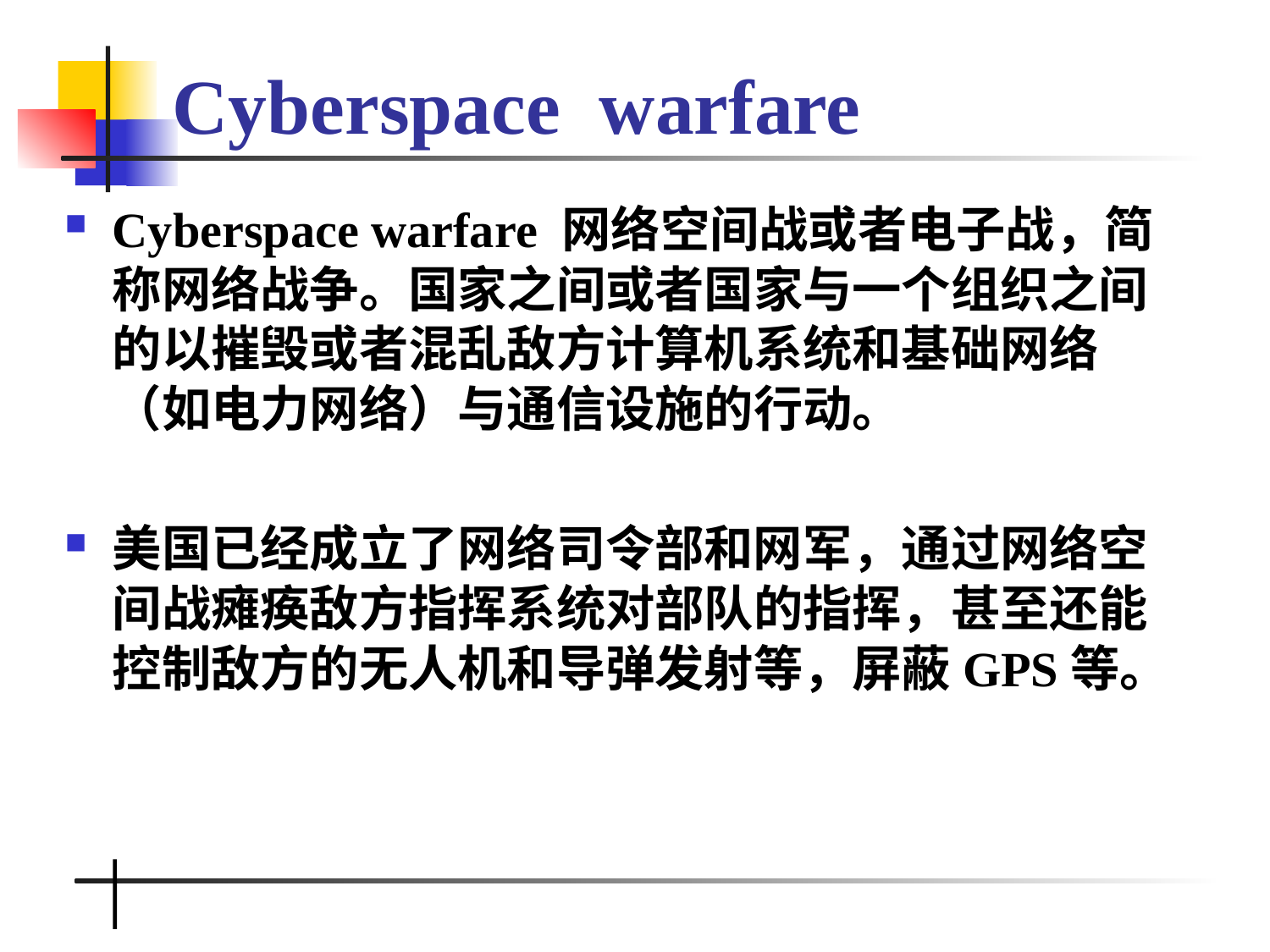

# Cyberspace  warfare
Cyberspace warfare 网络空间战或者电子战，简称网络战争。国家之间或者国家与一个组织之间的以摧毁或者混乱敌方计算机系统和基础网络（如电力网络）与通信设施的行动。

美国已经成立了网络司令部和网军，通过网络空间战瘫痪敌方指挥系统对部队的指挥，甚至还能控制敌方的无人机和导弹发射等，屏蔽GPS等。